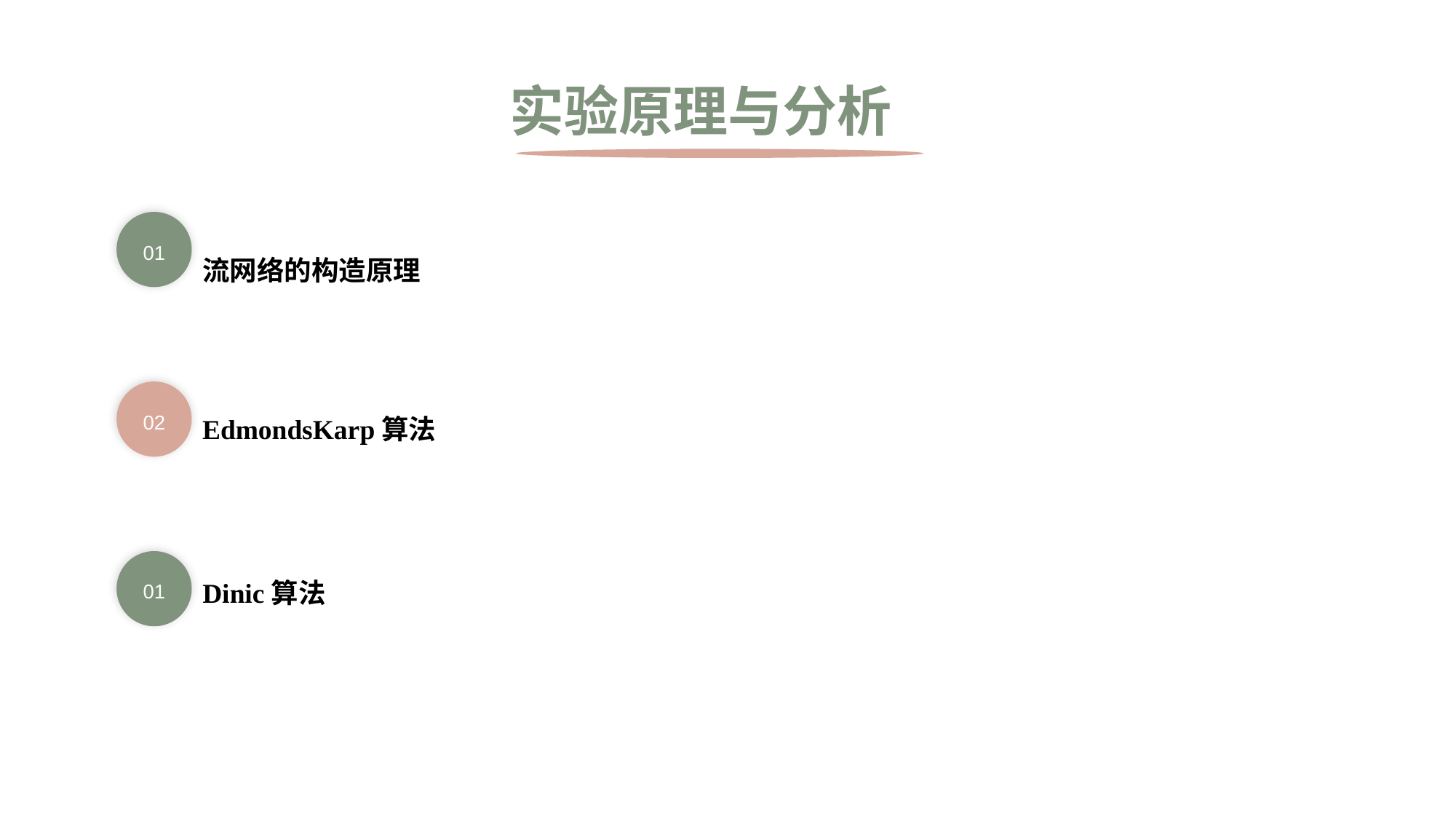

实验原理与分析

01
流网络的构造原理
02
EdmondsKarp算法
01
Dinic算法